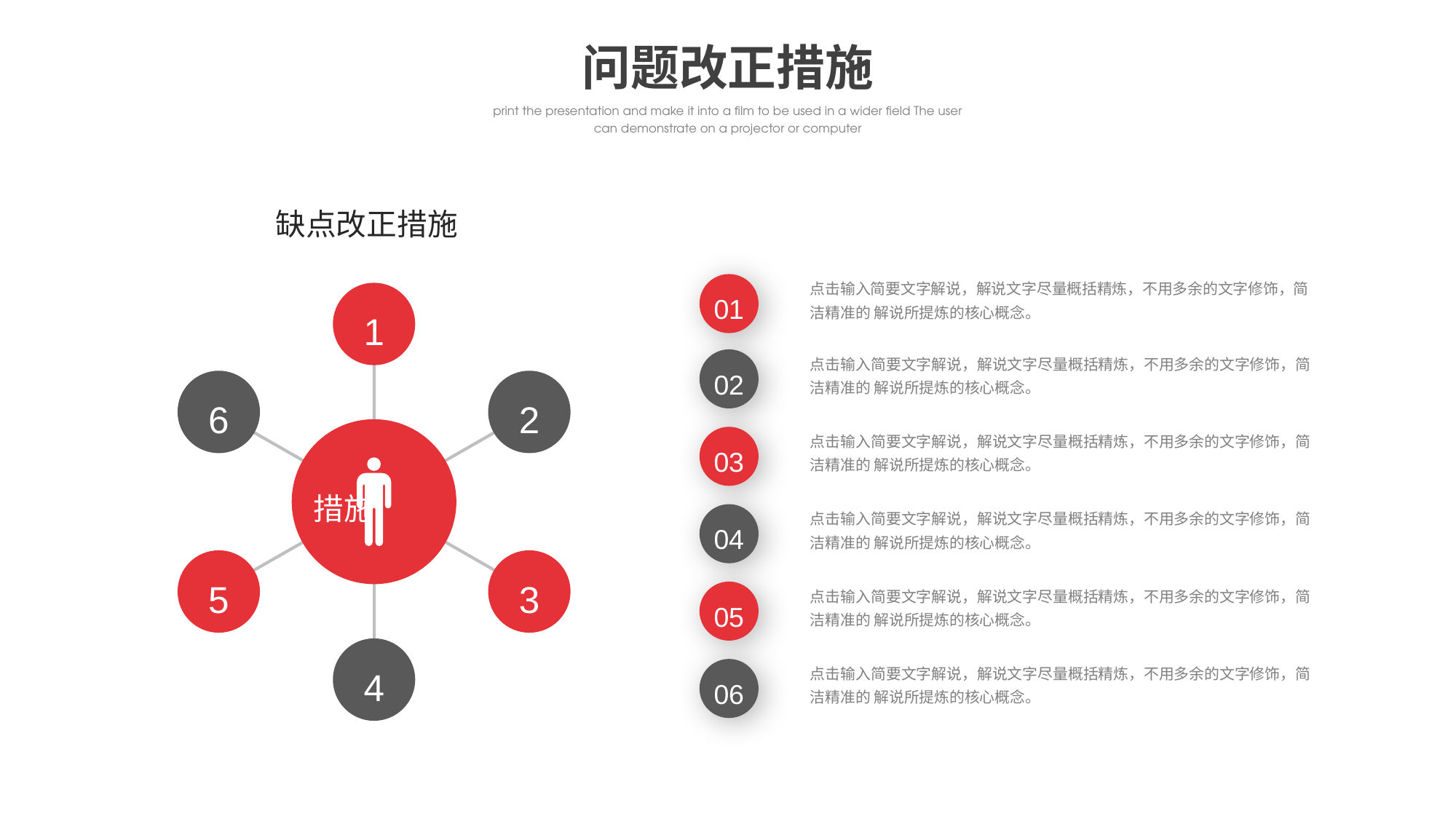

问题改正措施
print the presentation and make it into a film to be used in a wider field The user can demonstrate on a projector or computer
缺点改正措施
点击输入简要文字解说，解说文字尽量概括精炼，不用多余的文字修饰，简洁精准的 解说所提炼的核心概念。
01
1
2
6
5
3
4

点击输入简要文字解说，解说文字尽量概括精炼，不用多余的文字修饰，简洁精准的 解说所提炼的核心概念。
02
点击输入简要文字解说，解说文字尽量概括精炼，不用多余的文字修饰，简洁精准的 解说所提炼的核心概念。
03
措施
点击输入简要文字解说，解说文字尽量概括精炼，不用多余的文字修饰，简洁精准的 解说所提炼的核心概念。
04
点击输入简要文字解说，解说文字尽量概括精炼，不用多余的文字修饰，简洁精准的 解说所提炼的核心概念。
05
点击输入简要文字解说，解说文字尽量概括精炼，不用多余的文字修饰，简洁精准的 解说所提炼的核心概念。
06